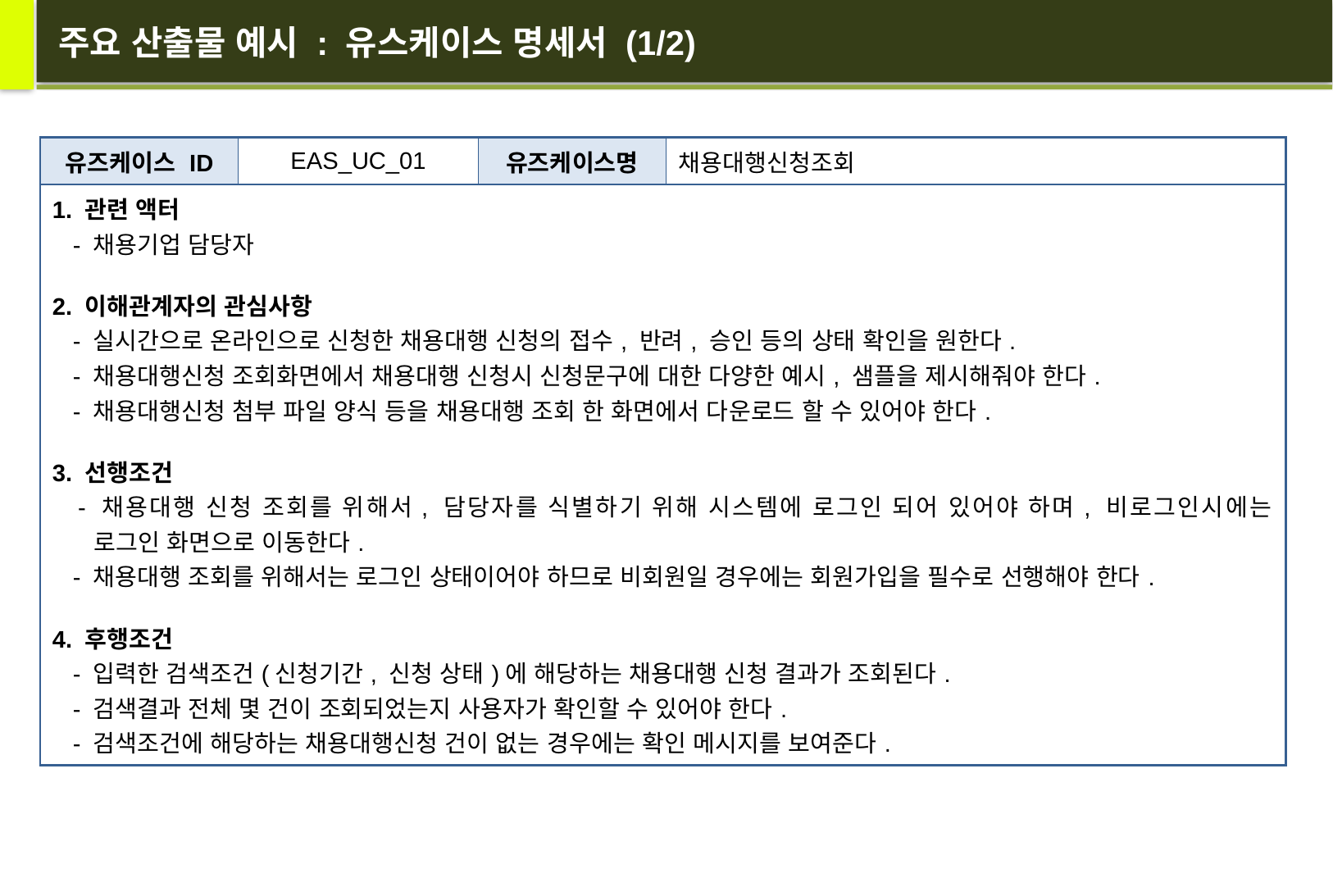

# 주요 산출물 예시 : 유스케이스 명세서 (1/2)
| 유즈케이스 ID | EAS\_UC\_01 | 유즈케이스명 | 채용대행신청조회 |
| --- | --- | --- | --- |
| 1. 관련 액터 - 채용기업 담당자 2. 이해관계자의 관심사항 - 실시간으로 온라인으로 신청한 채용대행 신청의 접수, 반려, 승인 등의 상태 확인을 원한다. - 채용대행신청 조회화면에서 채용대행 신청시 신청문구에 대한 다양한 예시, 샘플을 제시해줘야 한다. - 채용대행신청 첨부 파일 양식 등을 채용대행 조회 한 화면에서 다운로드 할 수 있어야 한다. 3. 선행조건 - 채용대행 신청 조회를 위해서, 담당자를 식별하기 위해 시스템에 로그인 되어 있어야 하며, 비로그인시에는 로그인 화면으로 이동한다. - 채용대행 조회를 위해서는 로그인 상태이어야 하므로 비회원일 경우에는 회원가입을 필수로 선행해야 한다. 4. 후행조건 - 입력한 검색조건(신청기간, 신청 상태)에 해당하는 채용대행 신청 결과가 조회된다. - 검색결과 전체 몇 건이 조회되었는지 사용자가 확인할 수 있어야 한다. - 검색조건에 해당하는 채용대행신청 건이 없는 경우에는 확인 메시지를 보여준다. |  |  |  |